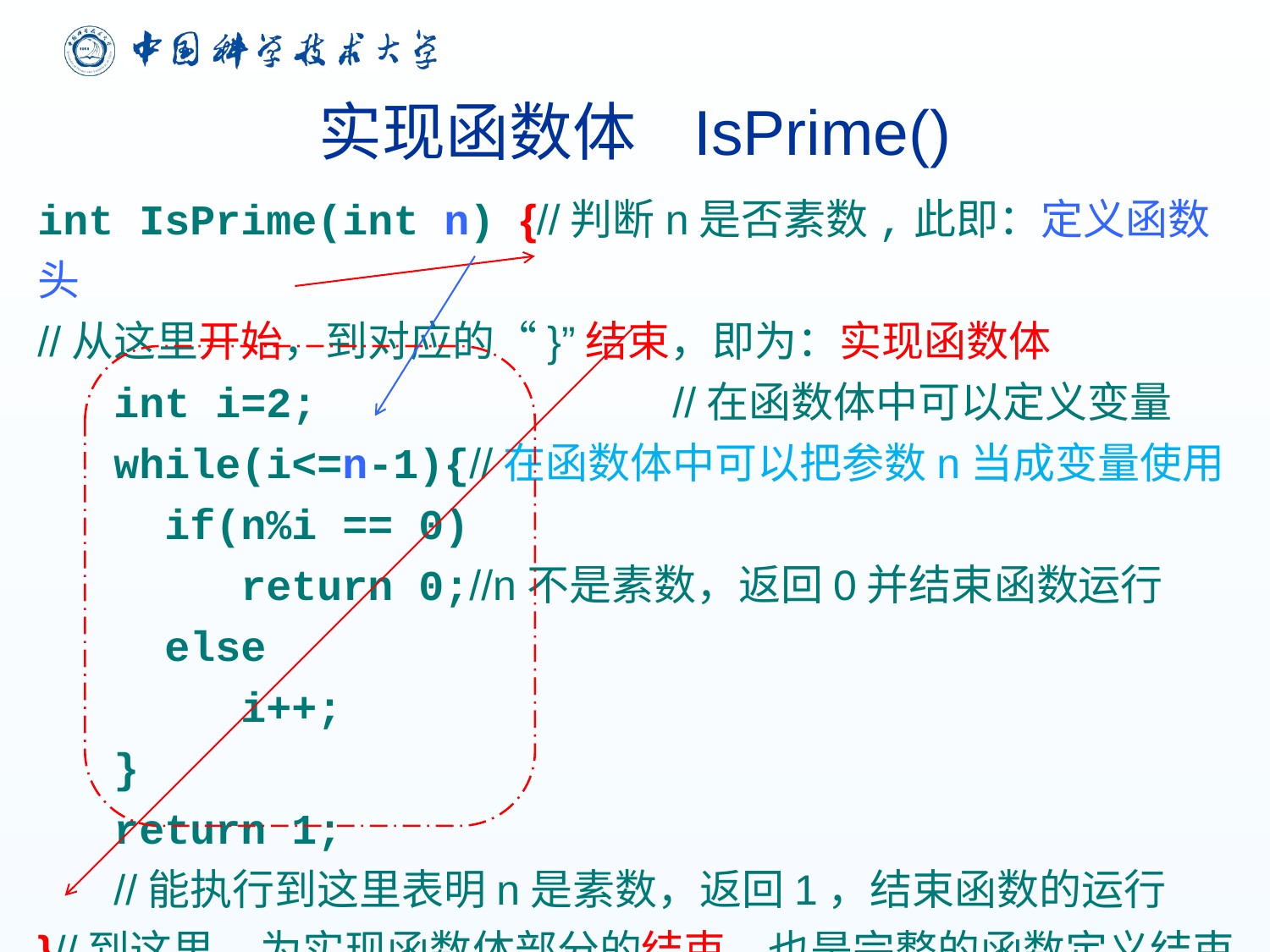

# 实现函数体   IsPrime()
int IsPrime(int n) {//判断n是否素数,此即：定义函数头
//从这里开始，到对应的“}”结束，即为：实现函数体
   int i=2;			//在函数体中可以定义变量
   while(i<=n-1){//在函数体中可以把参数n当成变量使用
   	if(n%i == 0)
	   return 0;//n不是素数，返回0并结束函数运行
	else
	   i++;
   }
   return 1;
   //能执行到这里表明n是素数，返回1，结束函数的运行
}//到这里,为实现函数体部分的结束。也是完整的函数定义结束